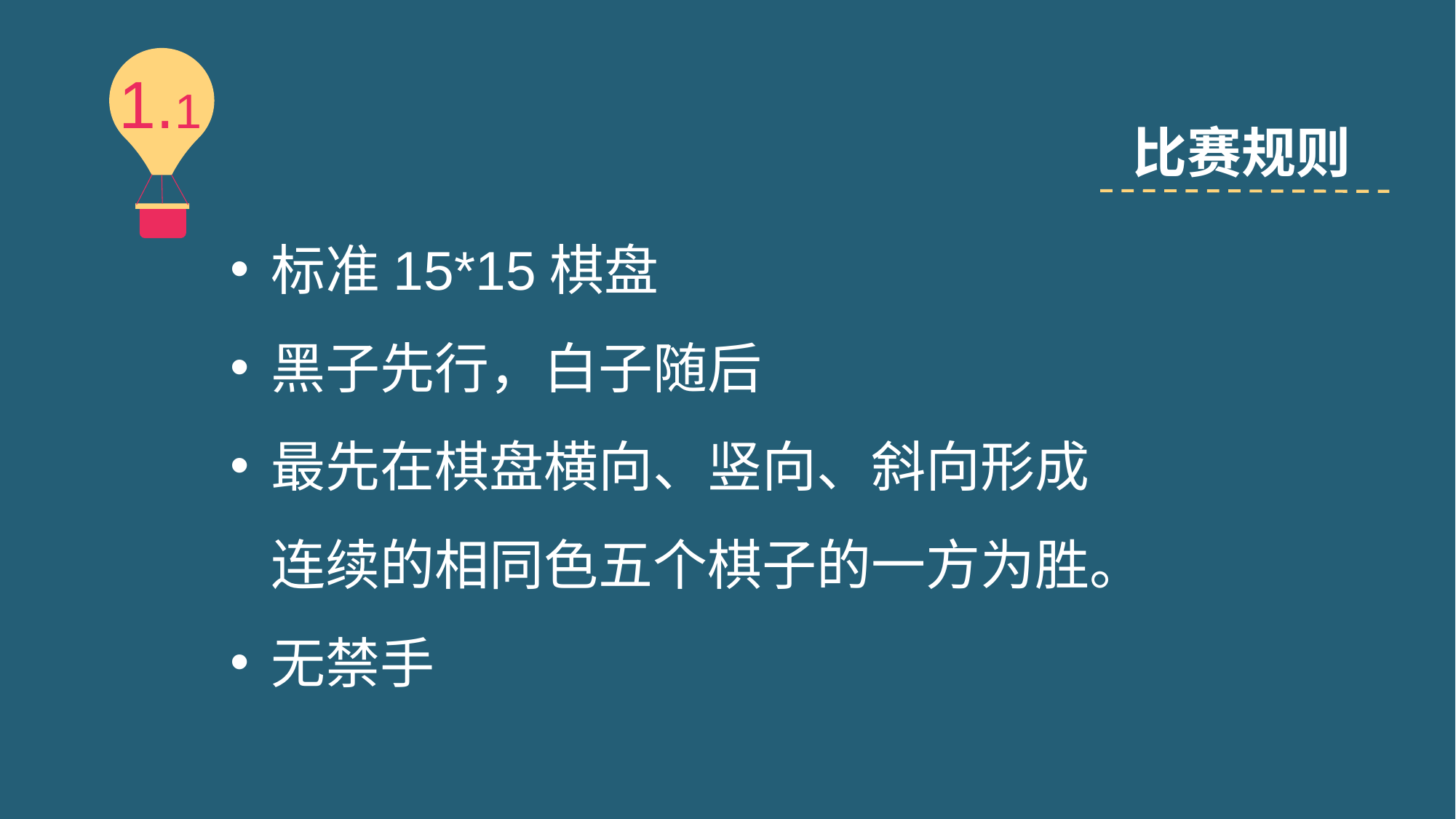

1.1
比赛规则
标准15*15棋盘
黑子先行，白子随后
最先在棋盘横向、竖向、斜向形成连续的相同色五个棋子的一方为胜。
无禁手